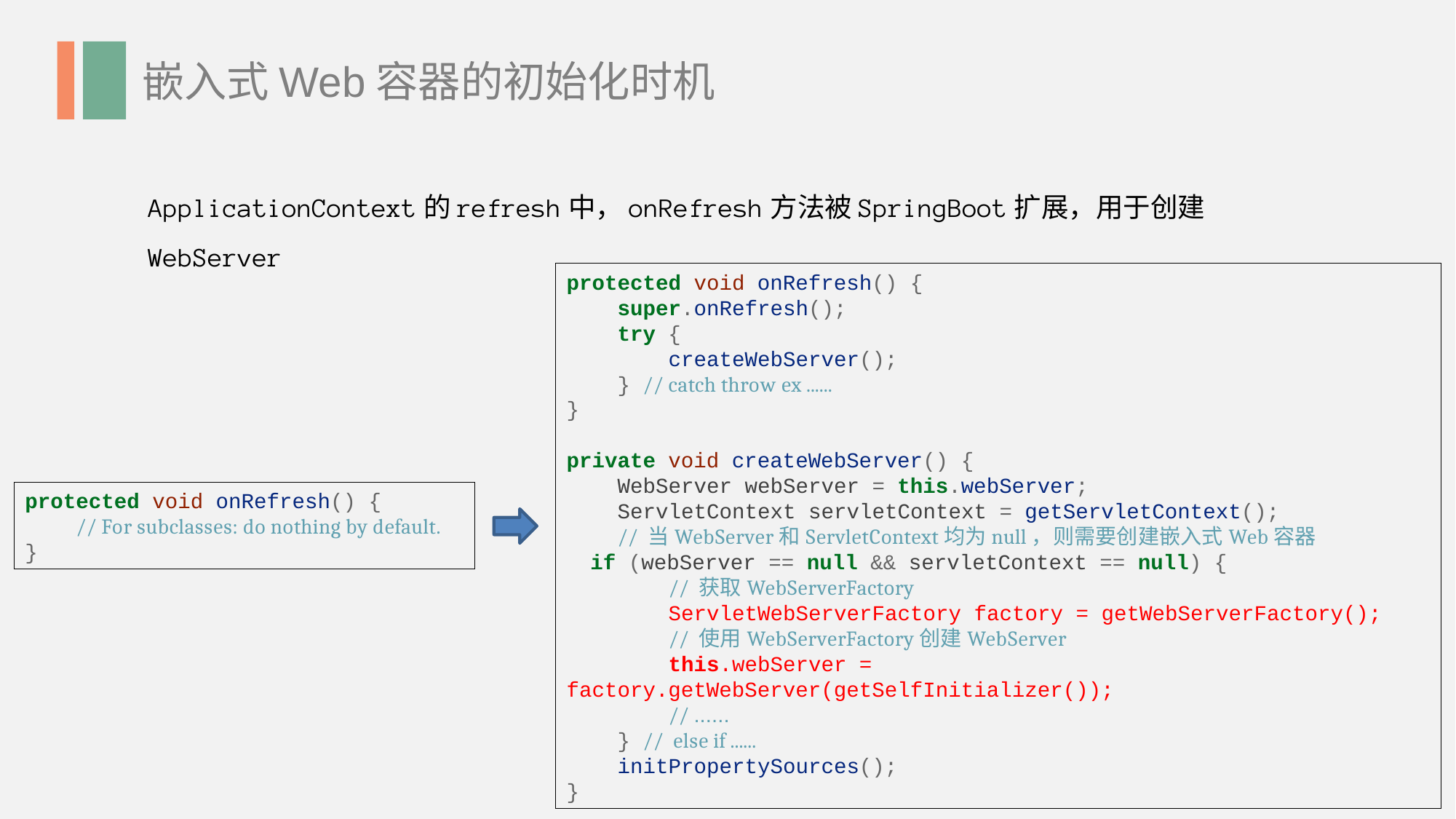

嵌入式Web容器的初始化时机
ApplicationContext的refresh中，onRefresh方法被SpringBoot扩展，用于创建WebServer
protected void onRefresh() {
    super.onRefresh();
    try {
        createWebServer();
    } // catch throw ex ......
}
private void createWebServer() {
    WebServer webServer = this.webServer;
    ServletContext servletContext = getServletContext();
    // 当WebServer和ServletContext均为null，则需要创建嵌入式Web容器
    if (webServer == null && servletContext == null) {
        // 获取WebServerFactory
        ServletWebServerFactory factory = getWebServerFactory();
        // 使用WebServerFactory创建WebServer
        this.webServer = factory.getWebServer(getSelfInitializer());
        // ......
    } //  else if ......
    initPropertySources();
}
protected void onRefresh() {
    // For subclasses: do nothing by default.
}